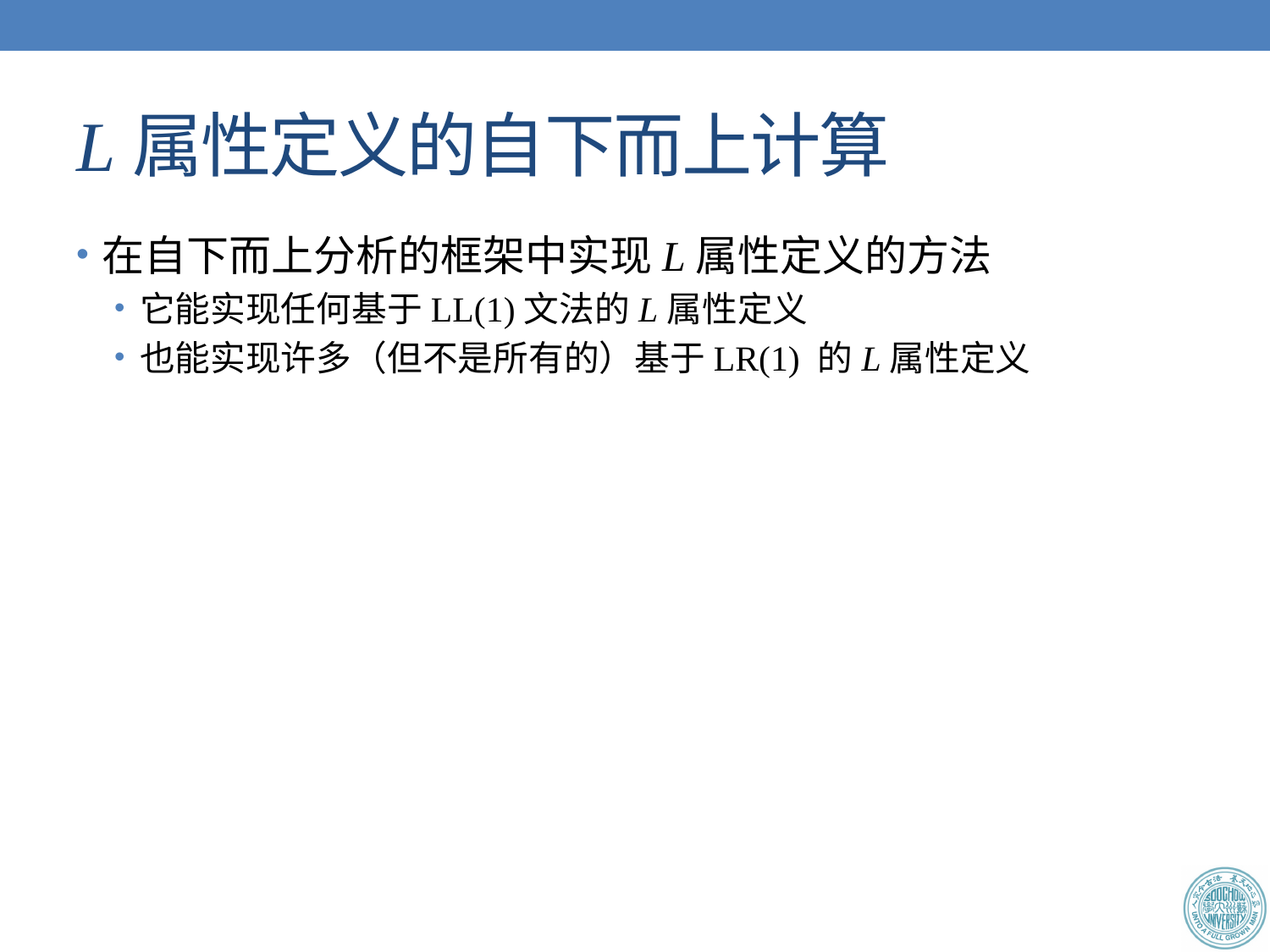

# L属性定义的自下而上计算
在自下而上分析的框架中实现L属性定义的方法
它能实现任何基于LL(1)文法的L属性定义
也能实现许多（但不是所有的）基于LR(1) 的L属性定义